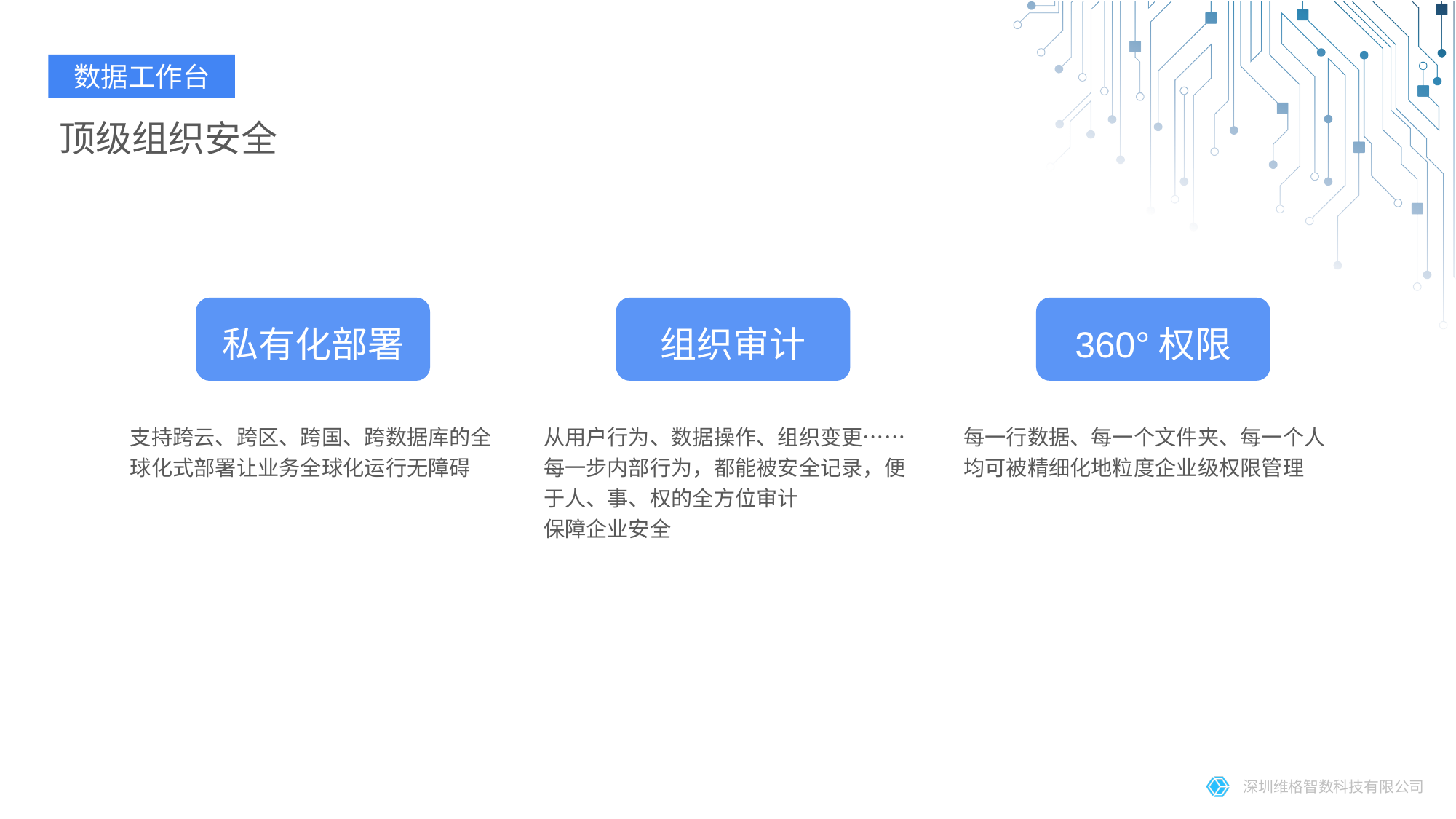

数据工作台
顶级组织安全
私有化部署
组织审计
360°权限
支持跨云、跨区、跨国、跨数据库的全球化式部署让业务全球化运行无障碍
从用户行为、数据操作、组织变更……
每一步内部行为，都能被安全记录，便于人、事、权的全方位审计
保障企业安全
每一行数据、每一个文件夹、每一个人均可被精细化地粒度企业级权限管理